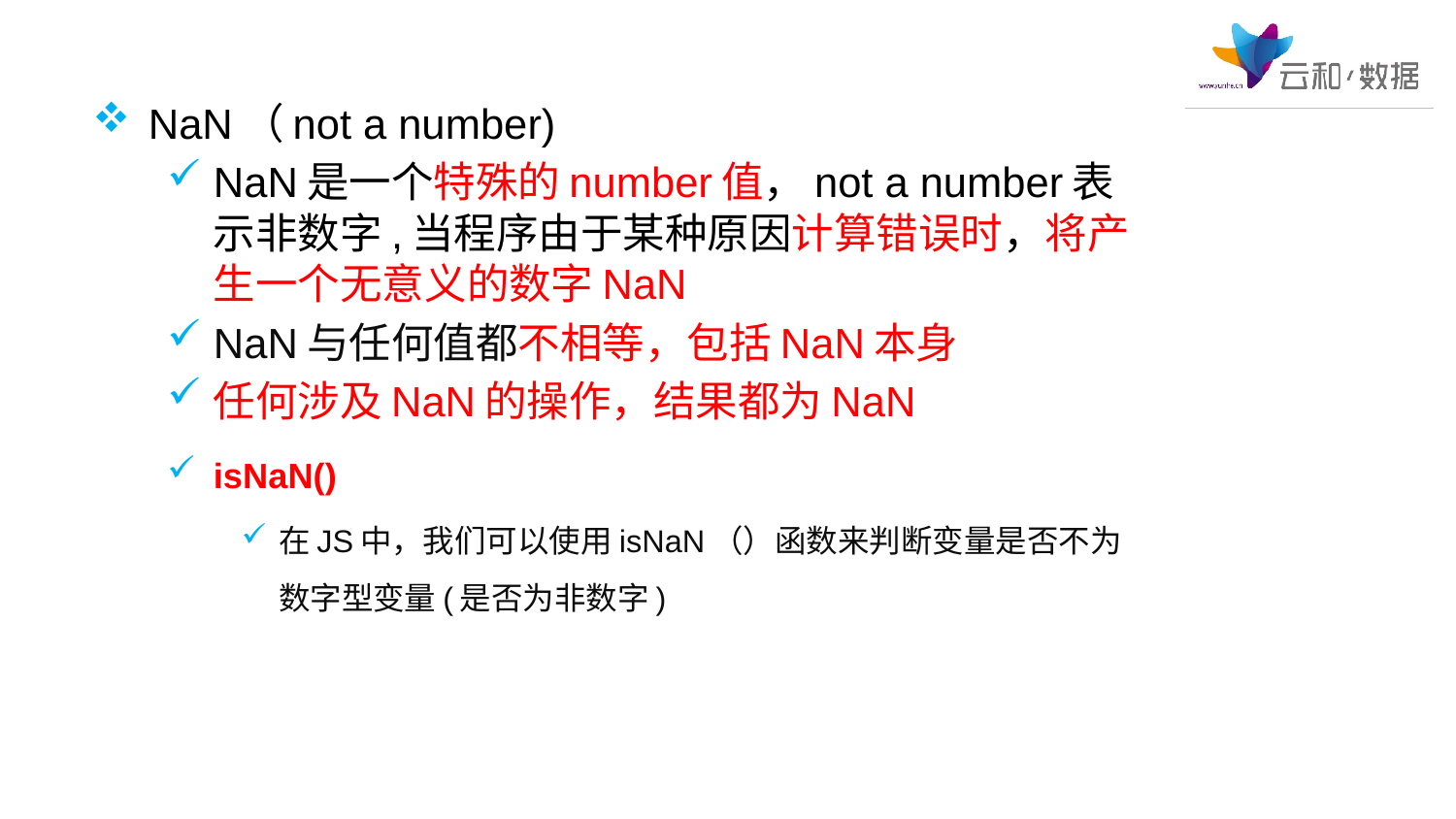

NaN（not a number)
NaN是一个特殊的number值，not a number表示非数字,当程序由于某种原因计算错误时，将产生一个无意义的数字NaN
NaN与任何值都不相等，包括NaN本身
任何涉及NaN的操作，结果都为NaN
isNaN()
在JS中，我们可以使用isNaN（）函数来判断变量是否不为数字型变量(是否为非数字)
17